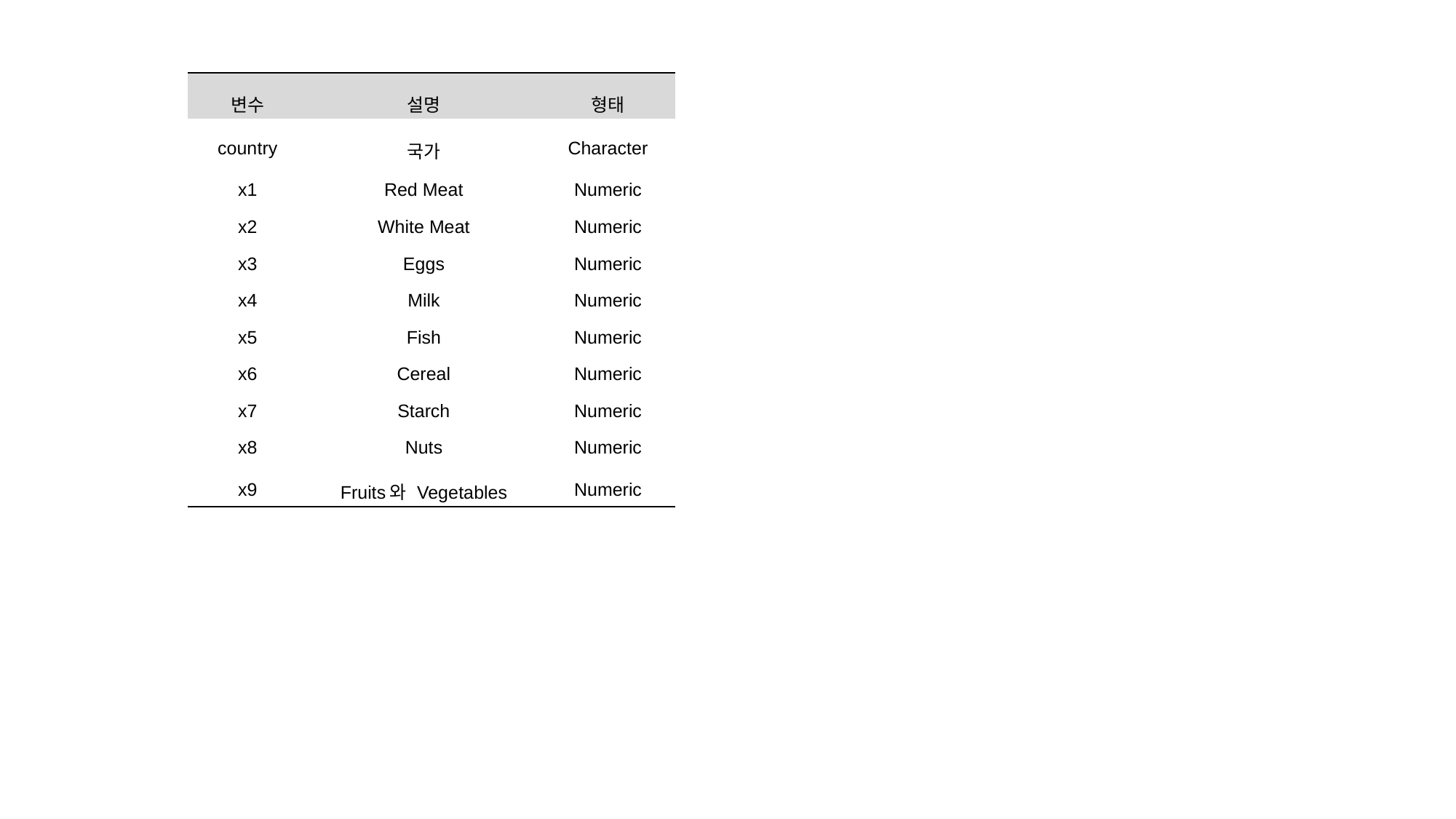

| 변수 | 설명 | 형태 |
| --- | --- | --- |
| country | 국가 | Character |
| x1 | Red Meat | Numeric |
| x2 | White Meat | Numeric |
| x3 | Eggs | Numeric |
| x4 | Milk | Numeric |
| x5 | Fish | Numeric |
| x6 | Cereal | Numeric |
| x7 | Starch | Numeric |
| x8 | Nuts | Numeric |
| x9 | Fruits와 Vegetables | Numeric |